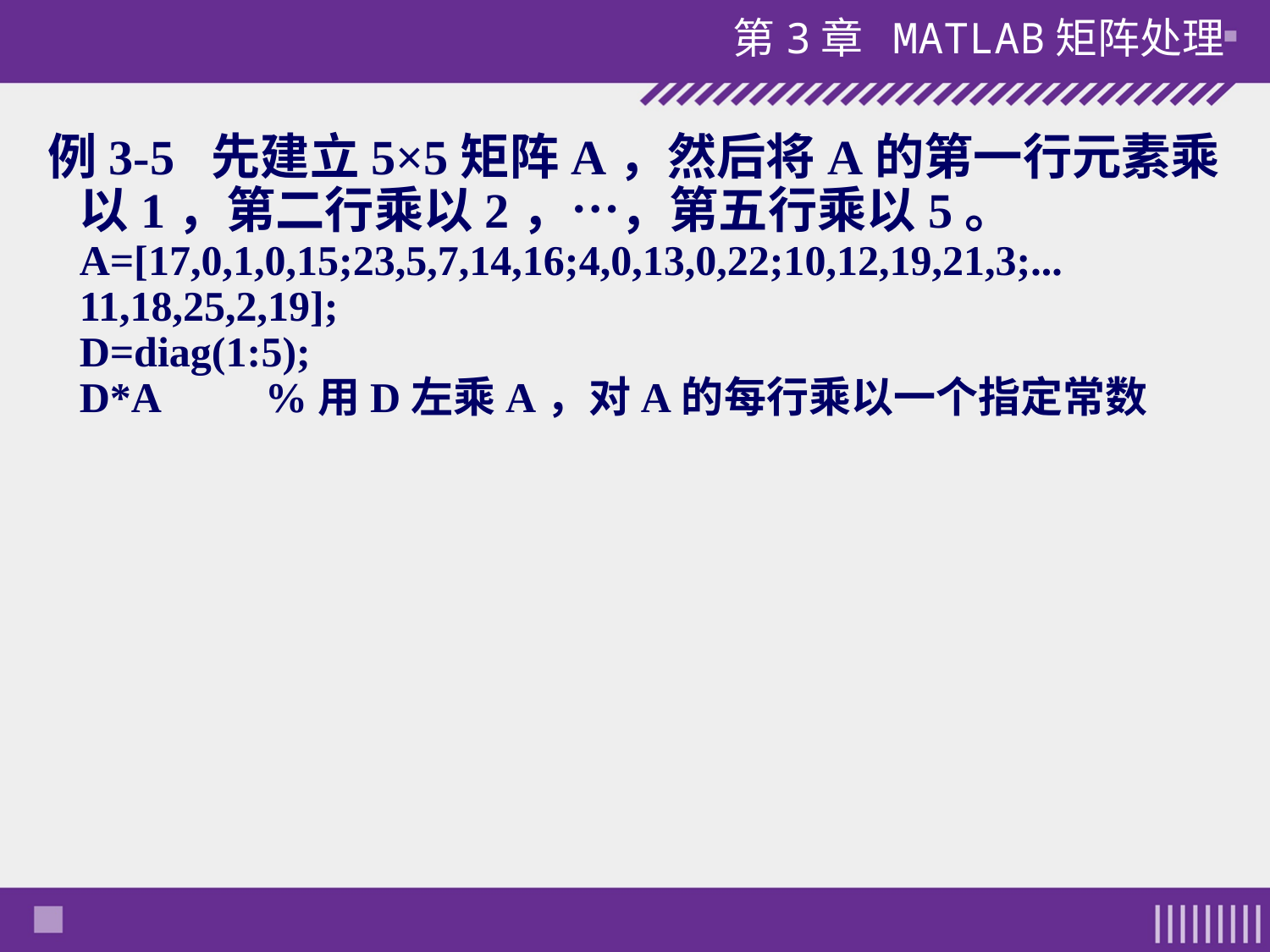

例3-5  先建立5×5矩阵A，然后将A的第一行元素乘以1，第二行乘以2，…，第五行乘以5。
A=[17,0,1,0,15;23,5,7,14,16;4,0,13,0,22;10,12,19,21,3;...
11,18,25,2,19];
D=diag(1:5);
D*A          %用D左乘A，对A的每行乘以一个指定常数